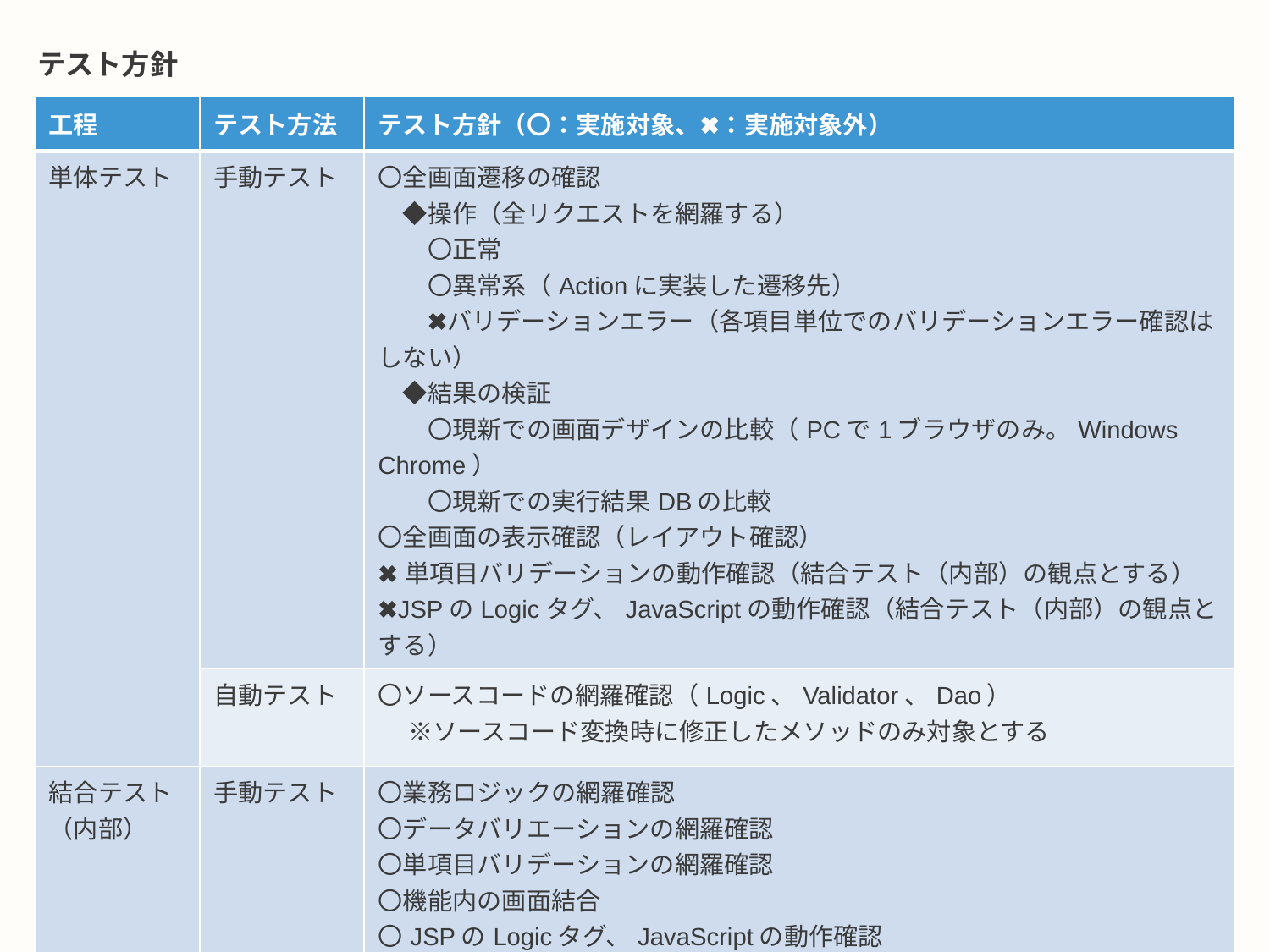

# テスト方針
| 工程 | テスト方法 | テスト方針（〇：実施対象、✖：実施対象外） |
| --- | --- | --- |
| 単体テスト | 手動テスト | 〇全画面遷移の確認 　◆操作（全リクエストを網羅する） 　　〇正常 　　〇異常系（Actionに実装した遷移先） 　　✖バリデーションエラー（各項目単位でのバリデーションエラー確認はしない） 　◆結果の検証 　　〇現新での画面デザインの比較（PCで1ブラウザのみ。Windows Chrome） 　　〇現新での実行結果DBの比較 〇全画面の表示確認（レイアウト確認） ✖単項目バリデーションの動作確認（結合テスト（内部）の観点とする） ✖JSPのLogicタグ、JavaScriptの動作確認（結合テスト（内部）の観点とする） |
|  | 自動テスト | 〇ソースコードの網羅確認（Logic、Validator、Dao） 　 ※ソースコード変換時に修正したメソッドのみ対象とする |
| 結合テスト（内部） | 手動テスト | 〇業務ロジックの網羅確認 〇データバリエーションの網羅確認 〇単項目バリデーションの網羅確認 〇機能内の画面結合 〇JSPのLogicタグ、JavaScriptの動作確認 〇メール送信の確認 〇帳票出力の確認 |
| 結合テスト（外部） | 手動テスト | 〇外部連携 |